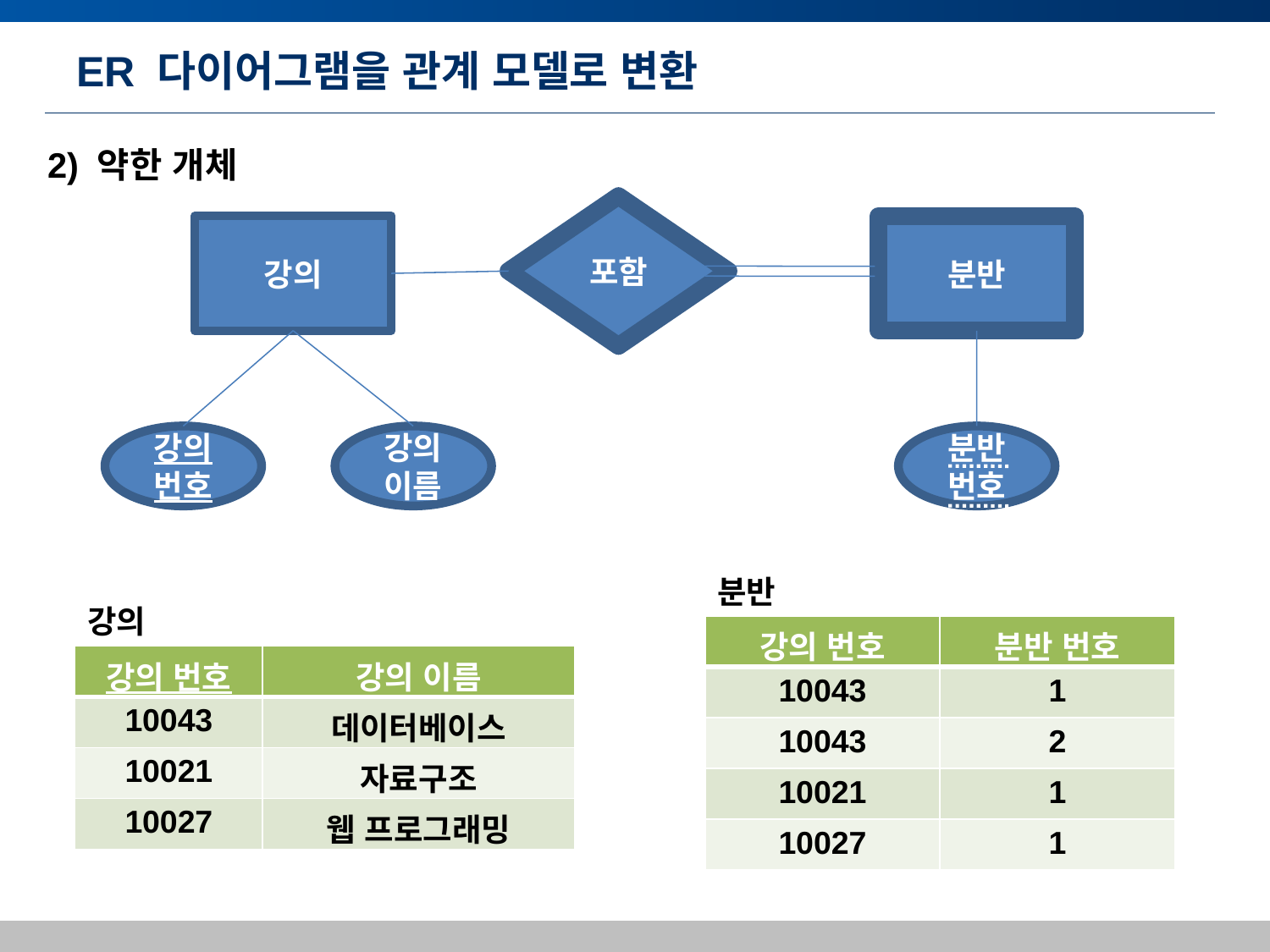

# ER 다이어그램을 관계 모델로 변환
2) 약한 개체
포함
강의
분반
강의번호
강의이름
분반번호
분반
강의
| 강의 번호 | 분반 번호 |
| --- | --- |
| 10043 | 1 |
| 10043 | 2 |
| 10021 | 1 |
| 10027 | 1 |
| 강의 번호 | 강의 이름 |
| --- | --- |
| 10043 | 데이터베이스 |
| 10021 | 자료구조 |
| 10027 | 웹 프로그래밍 |